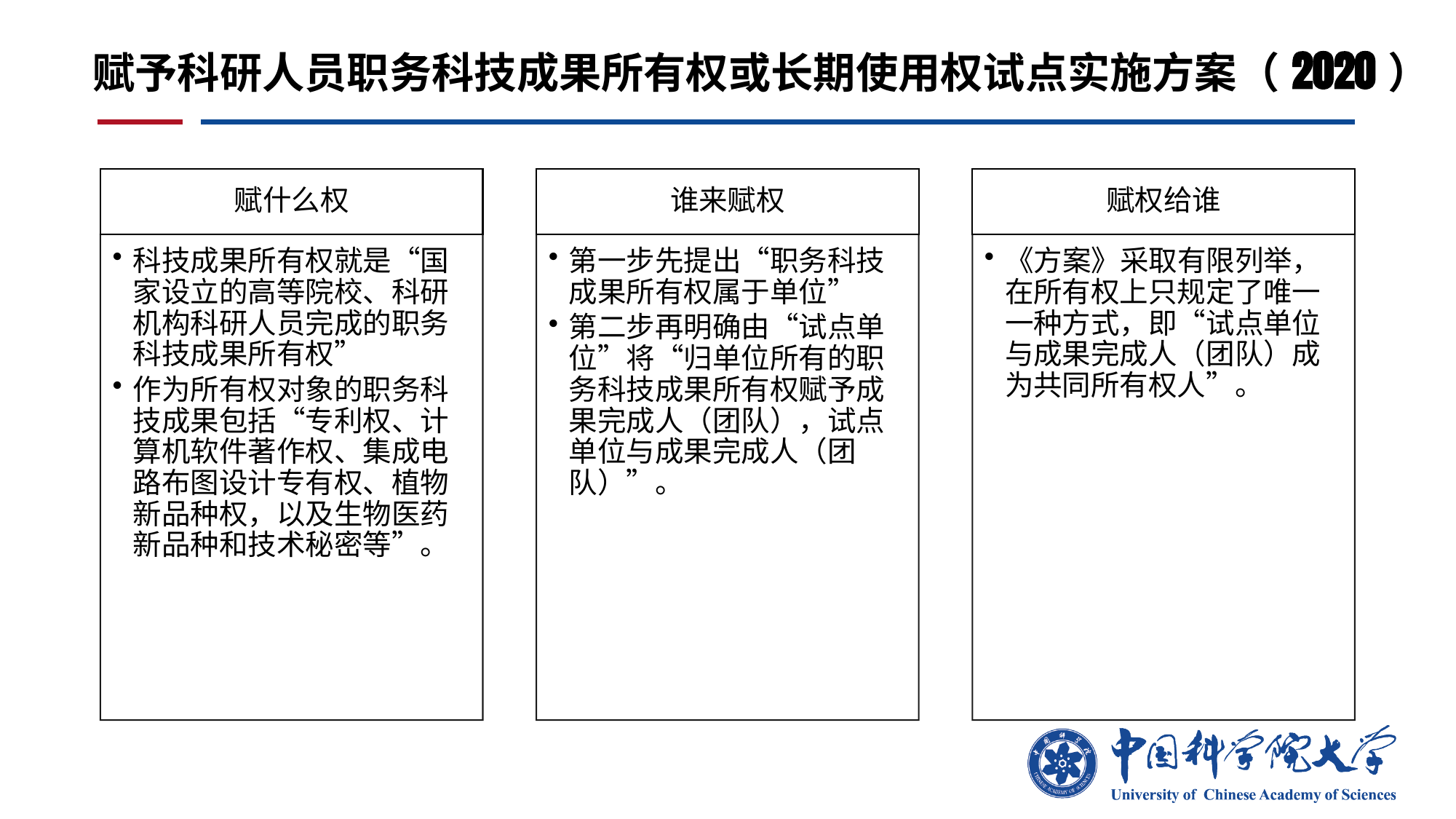

# 赋予科研人员职务科技成果所有权或长期使用权试点实施方案（2020）
赋什么权
科技成果所有权就是“国家设立的高等院校、科研机构科研人员完成的职务科技成果所有权”
作为所有权对象的职务科技成果包括“专利权、计算机软件著作权、集成电路布图设计专有权、植物新品种权，以及生物医药新品种和技术秘密等”。
谁来赋权
第一步先提出“职务科技成果所有权属于单位”
第二步再明确由“试点单位”将“归单位所有的职务科技成果所有权赋予成果完成人（团队），试点单位与成果完成人（团队）”。
赋权给谁
《方案》采取有限列举，在所有权上只规定了唯一一种方式，即“试点单位与成果完成人（团队）成为共同所有权人”。